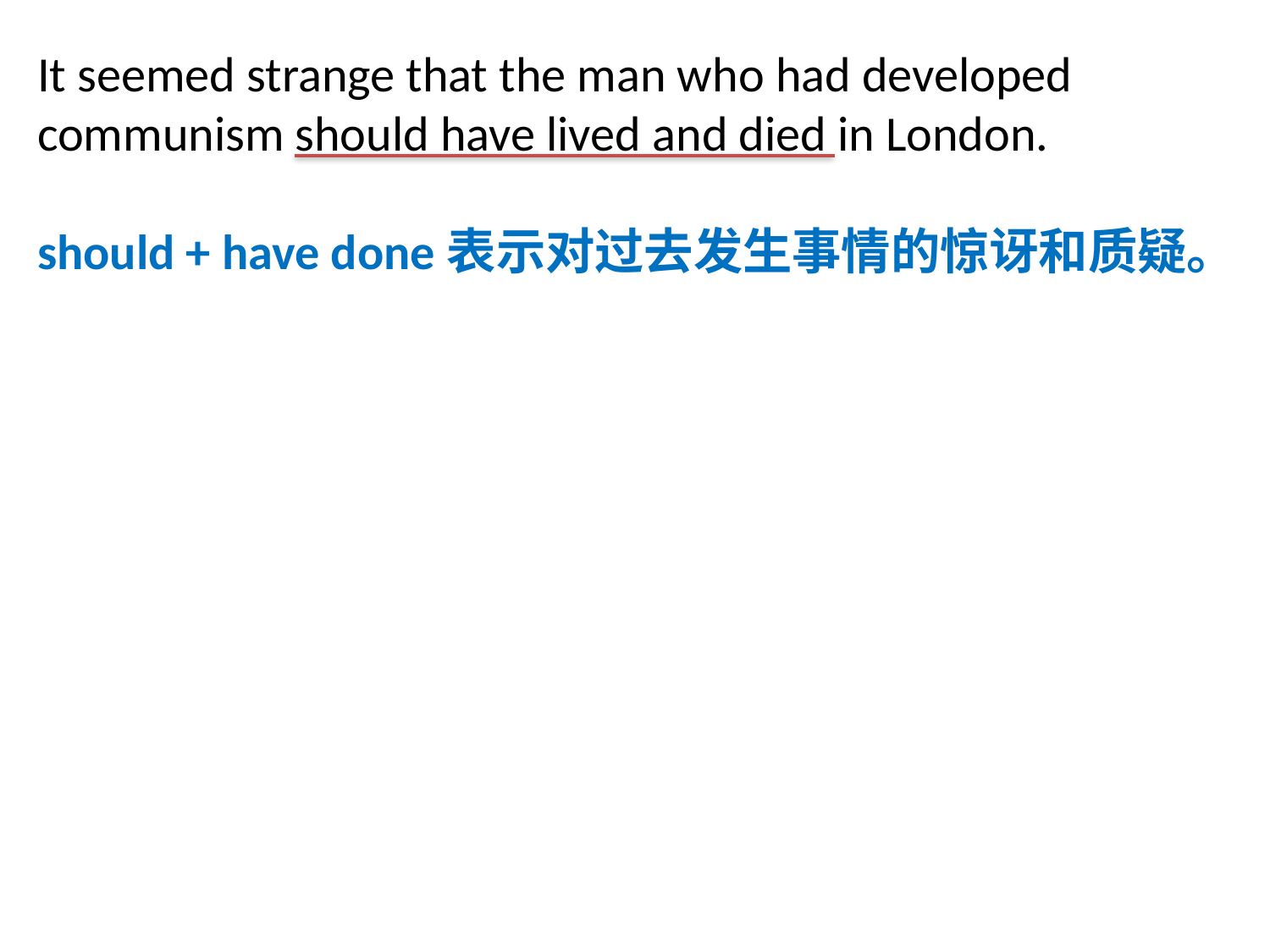

It seemed strange that the man who had developed communism should have lived and died in London.

should + have done表示对过去发生事情的惊讶和质疑。